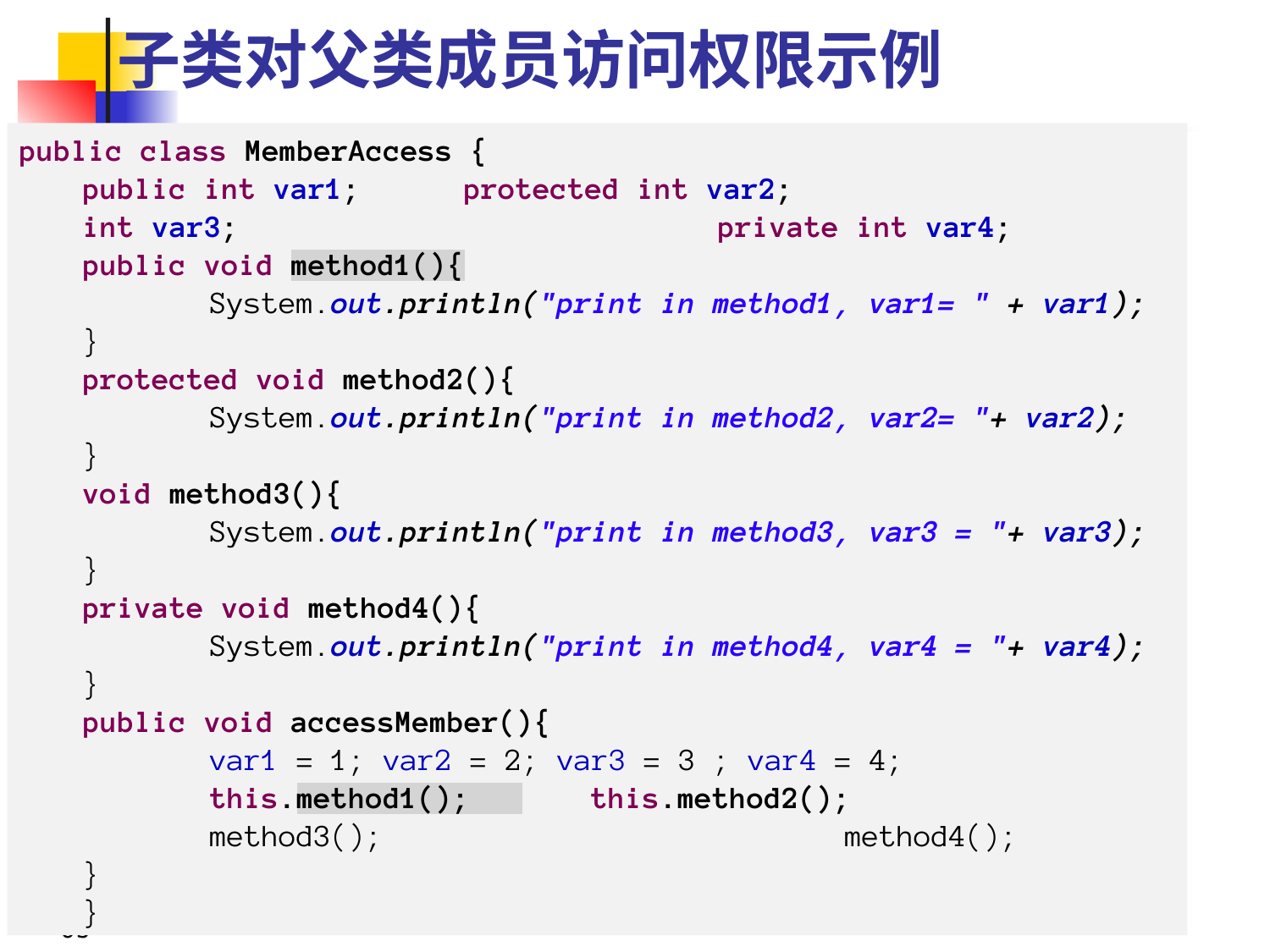

# 子类对父类成员访问权限示例
public class MemberAccess {
public int var1;    	protected int var2;
int var3;  				private int var4;
public void method1(){
	System.out.println("print in method1, var1= " + var1);
}
protected void method2(){
	System.out.println("print in method2, var2= "+ var2);
}
void method3(){
	System.out.println("print in method3, var3 = "+ var3);
}
private void method4(){
	System.out.println("print in method4, var4 = "+ var4);
}
public void accessMember(){
	var1 = 1; var2 = 2; var3 = 3 ; var4 = 4;
	this.method1();   	this.method2();
	method3();				method4();
}
}
65